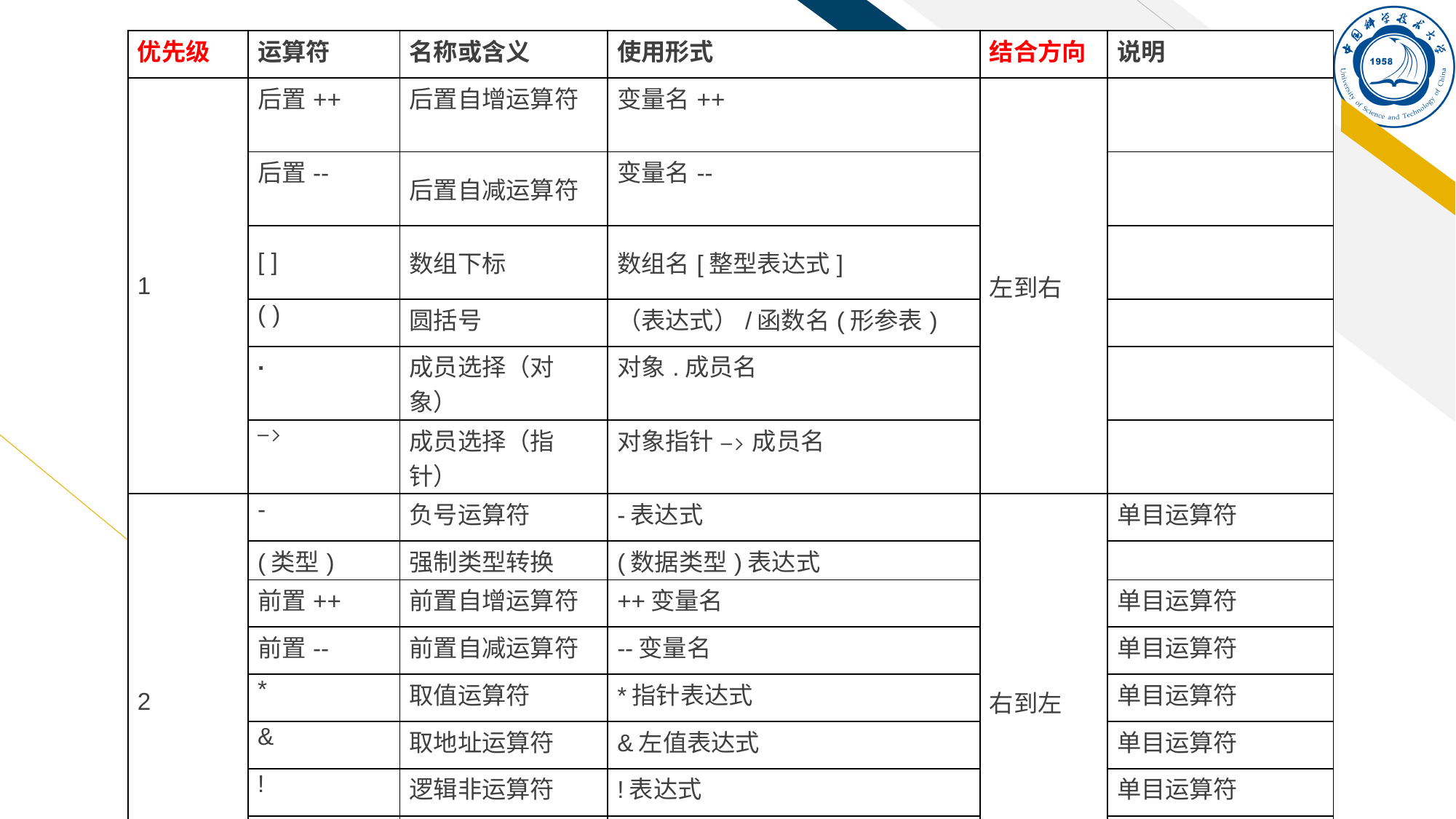

| 优先级 | 运算符 | 名称或含义 | 使用形式 | 结合方向 | 说明 |
| --- | --- | --- | --- | --- | --- |
| 1 | 后置++ | 后置自增运算符 | 变量名++ | 左到右 |  |
|  | 后置-- | 后置自减运算符 | 变量名-- |  |  |
|  | [ ] | 数组下标 | 数组名[整型表达式] |  |  |
|  | ( ) | 圆括号 | （表达式）/函数名(形参表) |  |  |
|  | . | 成员选择（对象） | 对象.成员名 |  |  |
|  | -> | 成员选择（指针） | 对象指针->成员名 |  |  |
| 2 | - | 负号运算符 | -表达式 | 右到左 | 单目运算符 |
|  | (类型) | 强制类型转换 | (数据类型)表达式 |  |  |
|  | 前置++ | 前置自增运算符 | ++变量名 |  | 单目运算符 |
|  | 前置-- | 前置自减运算符 | --变量名 |  | 单目运算符 |
|  | \* | 取值运算符 | \*指针表达式 |  | 单目运算符 |
|  | & | 取地址运算符 | &左值表达式 |  | 单目运算符 |
|  | ! | 逻辑非运算符 | !表达式 |  | 单目运算符 |
|  | ~ | 按位取反运算符 | ~表达式 |  | 单目运算符 |
|  | sizeof | 长度运算符 | sizeof 表达式/sizeof(类型) |  |  |